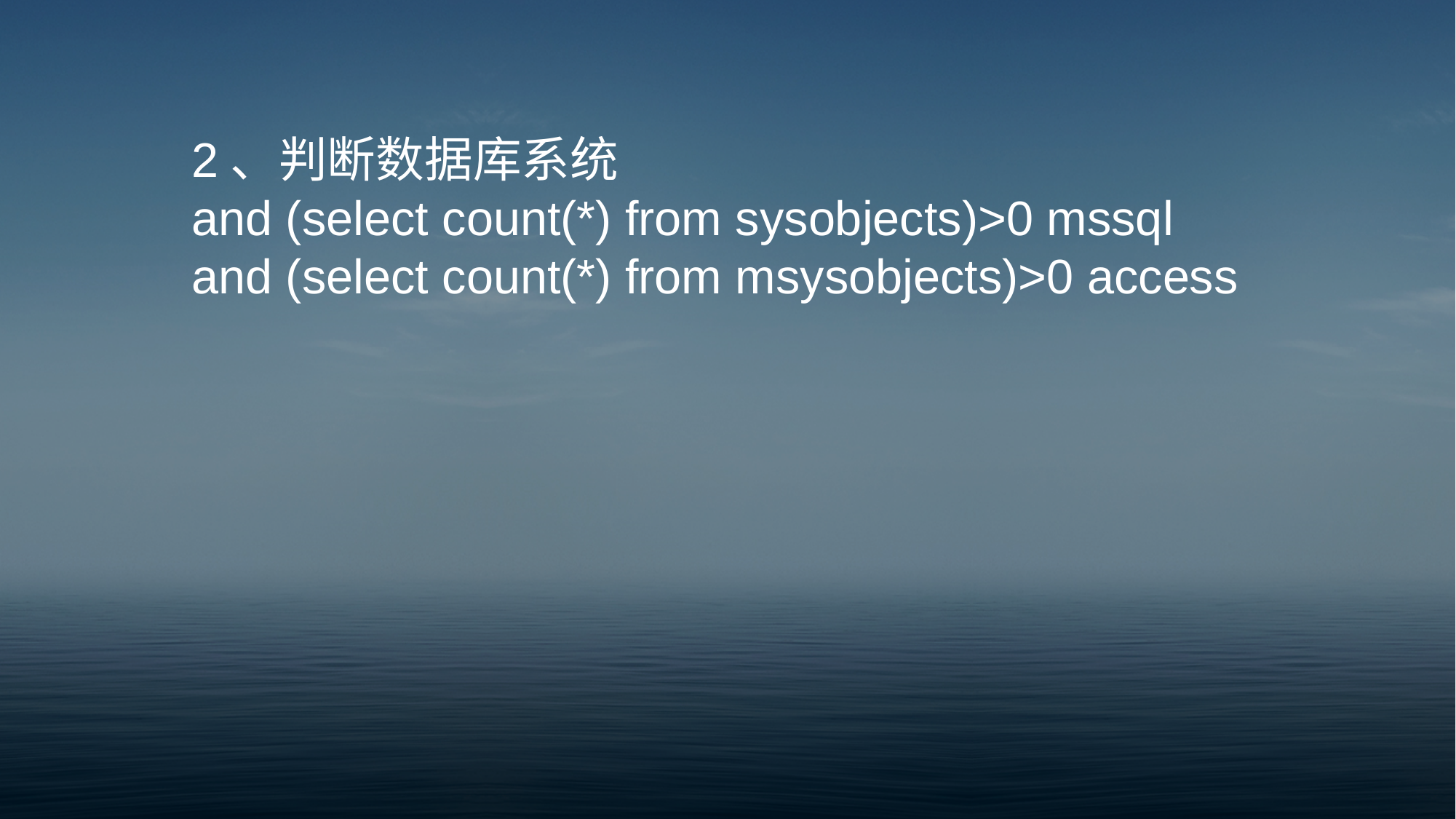

2、判断数据库系统
and (select count(*) from sysobjects)>0 mssql
and (select count(*) from msysobjects)>0 access